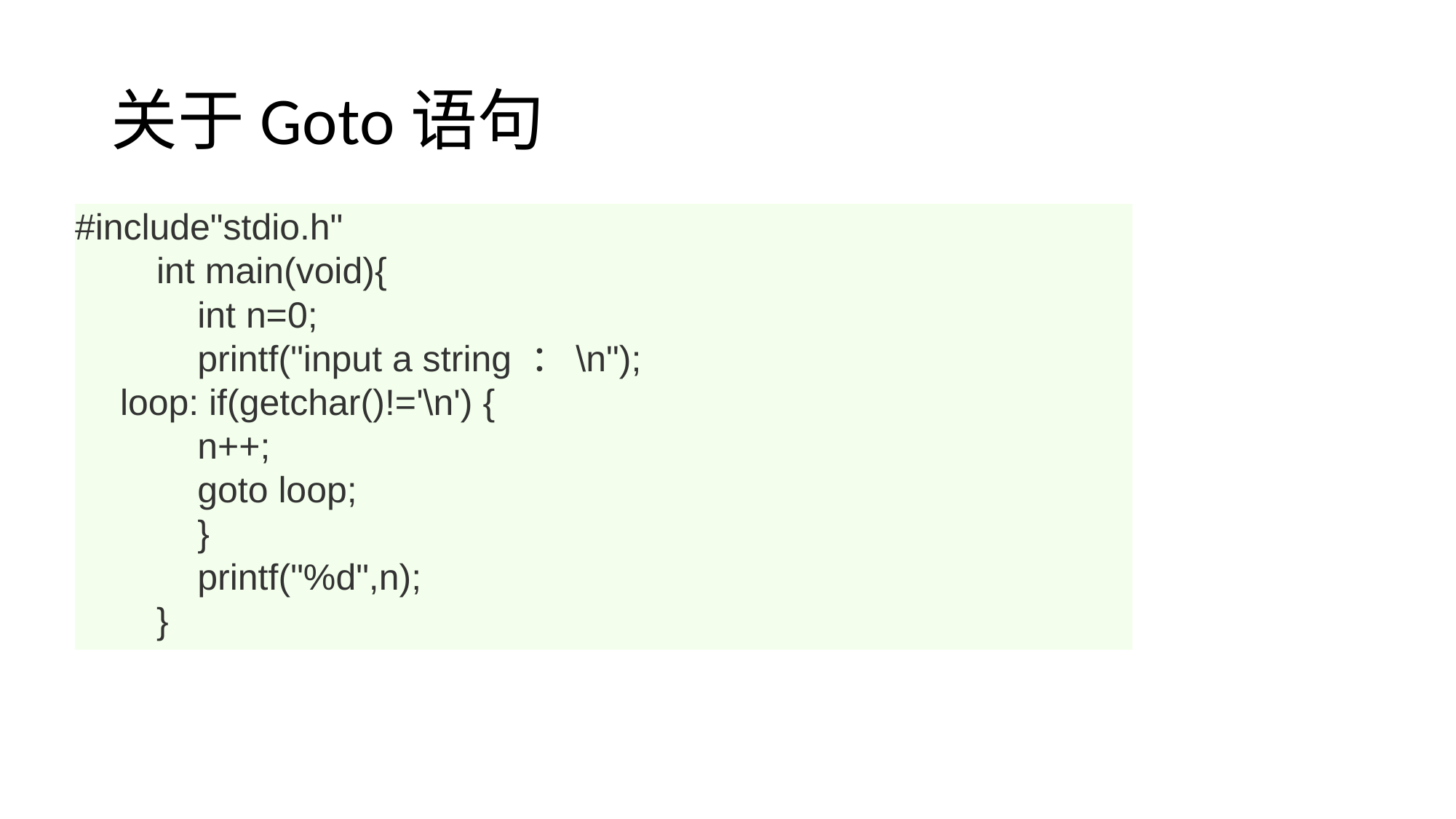

# 关于Goto语句
#include"stdio.h"
　　int main(void){
　　     int n=0;
　　     printf("input a string ：\n");
　loop: if(getchar()!='\n') {
　　     n++;
　　     goto loop;
　　     }
　　     printf("%d",n);
　　}